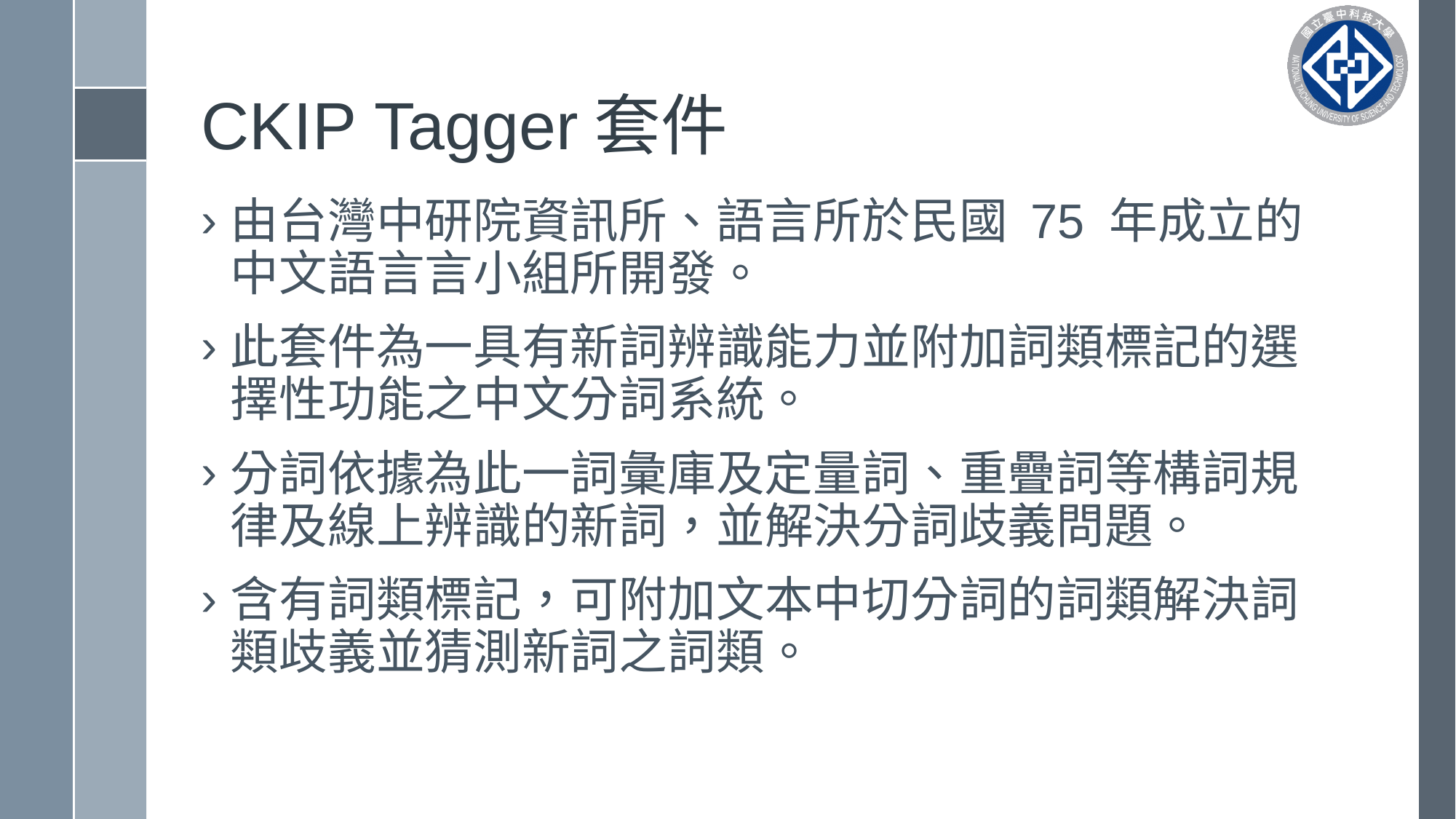

# CKIP Tagger套件
由台灣中研院資訊所、語言所於民國 75 年成立的中文語言言小組所開發。
此套件為一具有新詞辨識能力並附加詞類標記的選擇性功能之中文分詞系統。
分詞依據為此一詞彙庫及定量詞、重疊詞等構詞規律及線上辨識的新詞，並解決分詞歧義問題。
含有詞類標記，可附加文本中切分詞的詞類解決詞類歧義並猜測新詞之詞類。